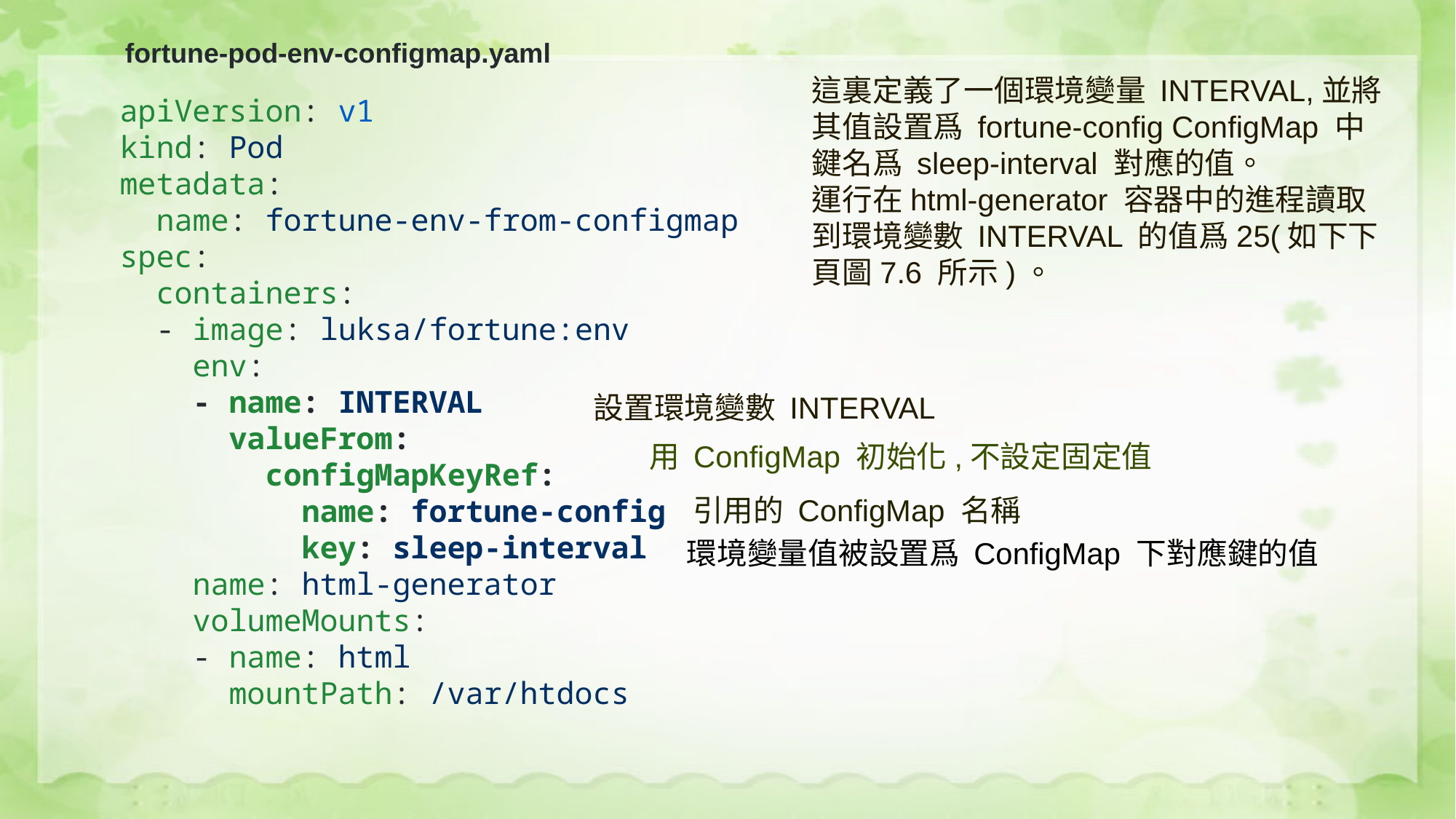

fortune-pod-env-configmap.yaml
這裏定義了一個環境變量 INTERVAL,並將其值設置爲 fortune-config ConfigMap 中鍵名爲 sleep-interval 對應的值。
運行在html-generator 容器中的進程讀取到環境變數 INTERVAL 的值爲25(如下下頁圖7.6 所示)。
apiVersion: v1
kind: Pod
metadata:
  name: fortune-env-from-configmap
spec:
  containers:
  - image: luksa/fortune:env
    env:
    - name: INTERVAL
      valueFrom:
        configMapKeyRef:
          name: fortune-config
          key: sleep-interval
    name: html-generator
    volumeMounts:
    - name: html
      mountPath: /var/htdocs
設置環境變數 INTERVAL
用 ConfigMap 初始化,不設定固定值
引用的 ConfigMap 名稱
環境變量值被設置爲 ConfigMap 下對應鍵的值